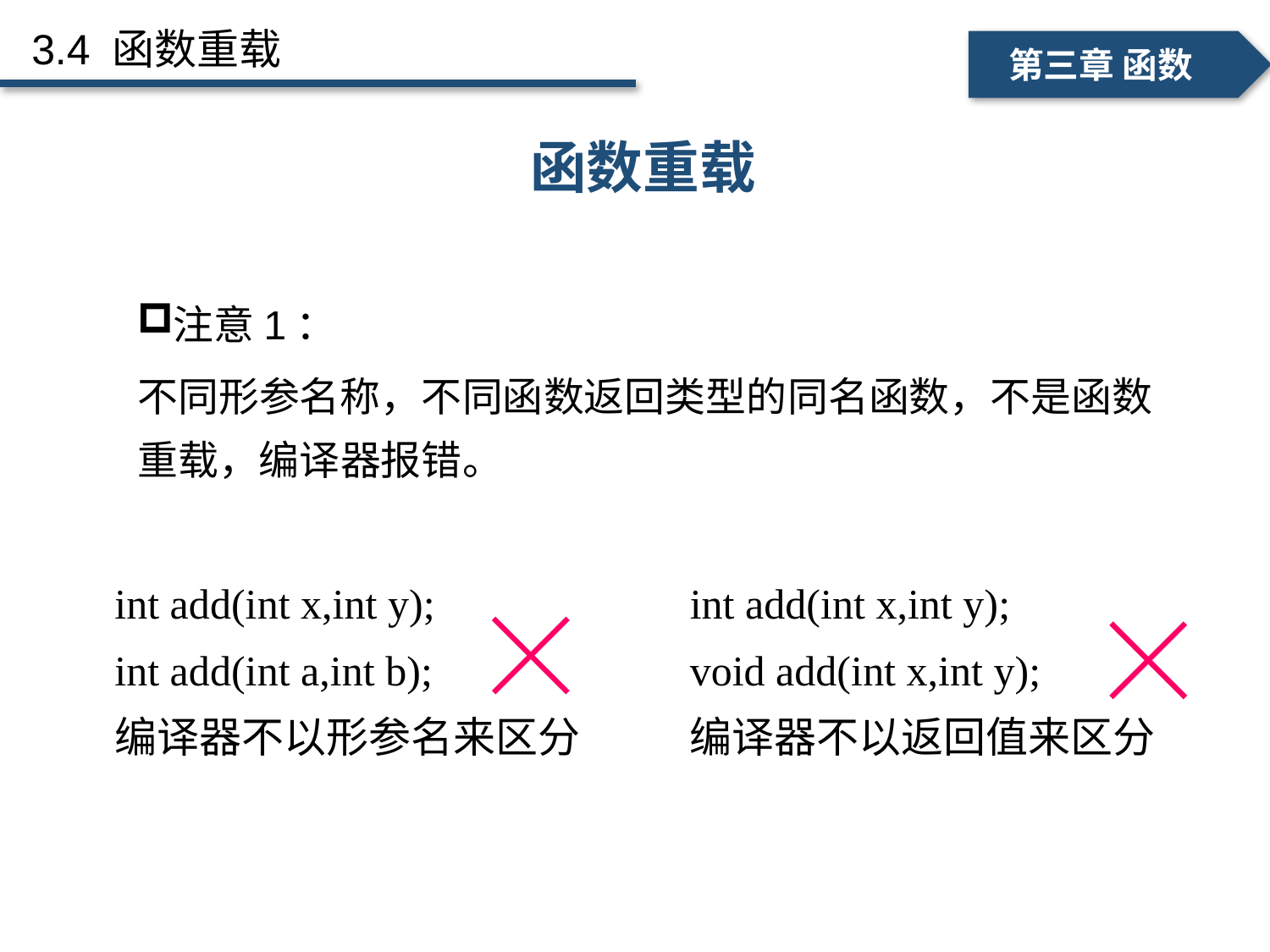

3.4 函数重载
一、个人简介
二、学术成绩

第三章 函数
# 注意事项

函数重载
注意1：
不同形参名称，不同函数返回类型的同名函数，不是函数重载，编译器报错。
int add(int x,int y);
void add(int x,int y);
编译器不以返回值来区分

int add(int x,int y);
int add(int a,int b);
编译器不以形参名来区分

70